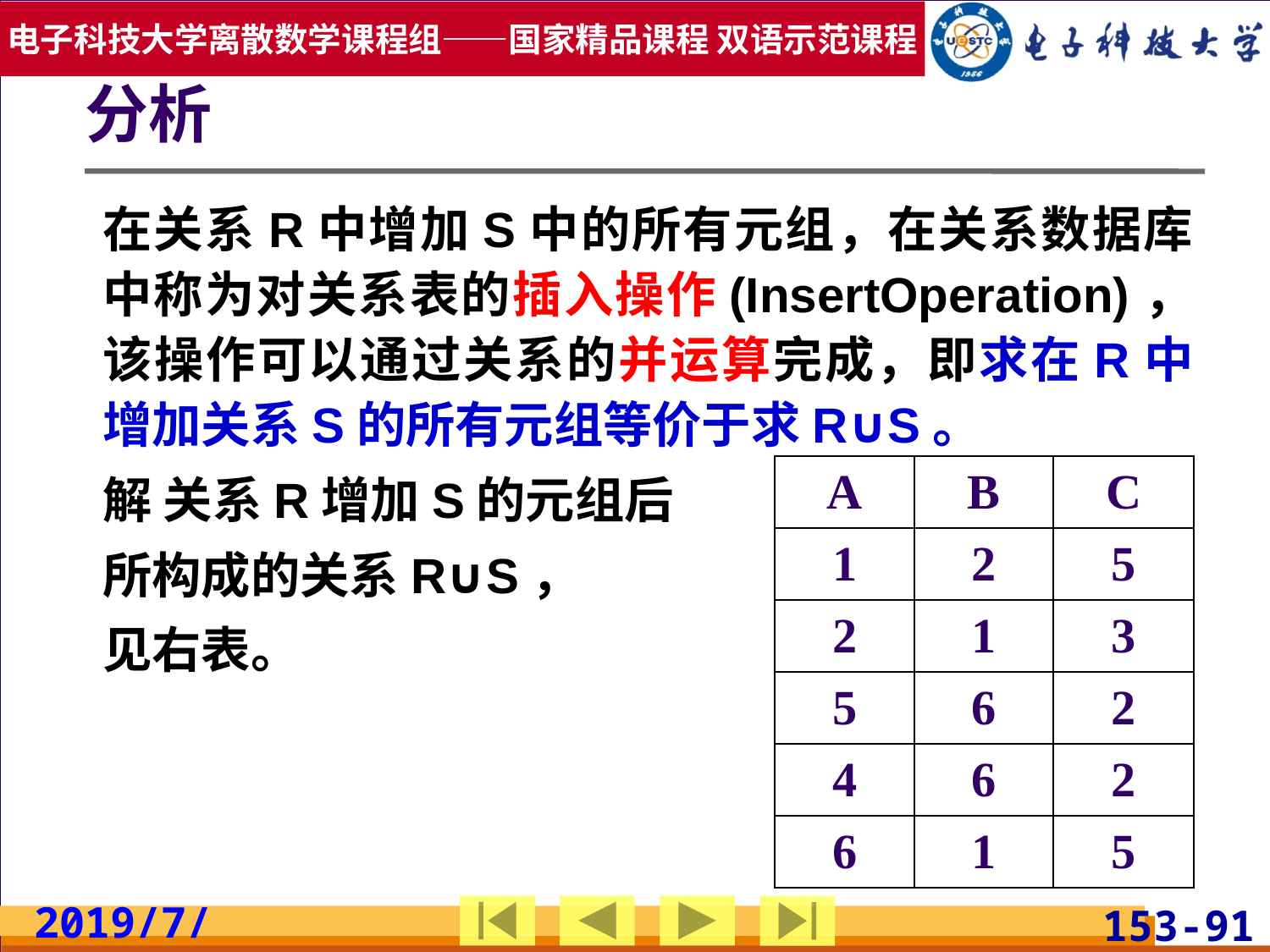

# 分析
在关系R中增加S中的所有元组，在关系数据库中称为对关系表的插入操作(InsertOperation)，该操作可以通过关系的并运算完成，即求在R中增加关系S的所有元组等价于求R∪S。
解 关系R增加S的元组后
所构成的关系R∪S，
见右表。
| A | B | C |
| --- | --- | --- |
| 1 | 2 | 5 |
| 2 | 1 | 3 |
| 5 | 6 | 2 |
| 4 | 6 | 2 |
| 6 | 1 | 5 |
2019/7/3